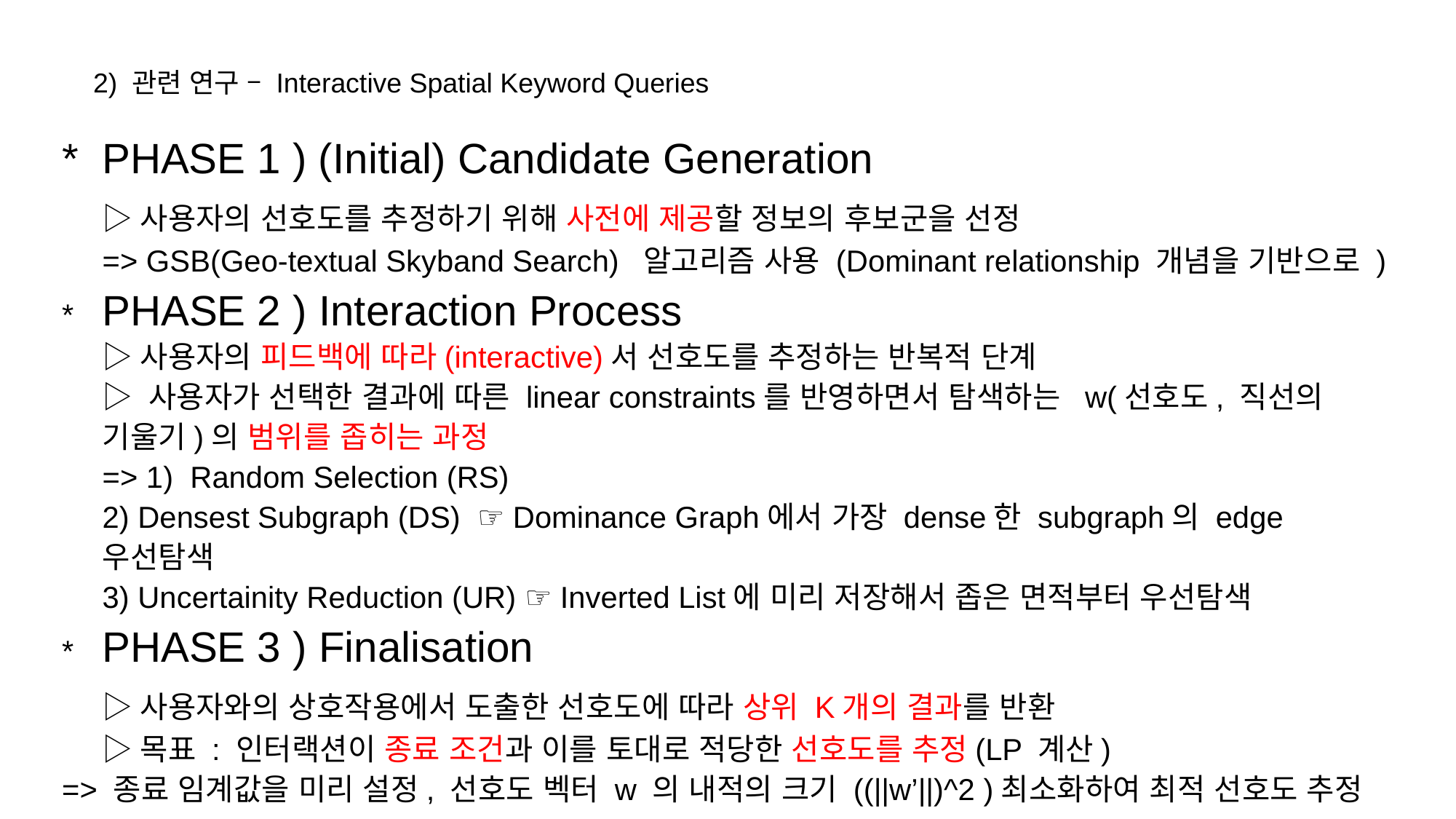

2) 관련 연구 – Interactive Spatial Keyword Queries
*  PHASE 1 ) (Initial) Candidate Generation
 	▷사용자의 선호도를 추정하기 위해 사전에 제공할 정보의 후보군을 선정
	=> GSB(Geo-textual Skyband Search)  알고리즘 사용 (Dominant relationship 개념을 기반으로 )
*	PHASE 2 ) Interaction Process
	▷사용자의 피드백에 따라(interactive)서 선호도를 추정하는 반복적 단계
	▷ 사용자가 선택한 결과에 따른 linear constraints를 반영하면서 탐색하는  w(선호도, 직선의 기울기)의 범위를 좁히는 과정
	=> 1)  Random Selection (RS)
	2) Densest Subgraph (DS)  ☞ Dominance Graph에서 가장 dense한 subgraph의 edge 우선탐색
 	3) Uncertainity Reduction (UR) ☞ Inverted List에 미리 저장해서 좁은 면적부터 우선탐색
*	PHASE 3 ) Finalisation
	▷사용자와의 상호작용에서 도출한 선호도에 따라 상위 K개의 결과를 반환
	▷목표 : 인터랙션이 종료 조건과 이를 토대로 적당한 선호도를 추정(LP 계산)
=> 종료 임계값을 미리 설정, 선호도 벡터 w 의 내적의 크기 ((||w’||)^2 )최소화하여 최적 선호도 추정